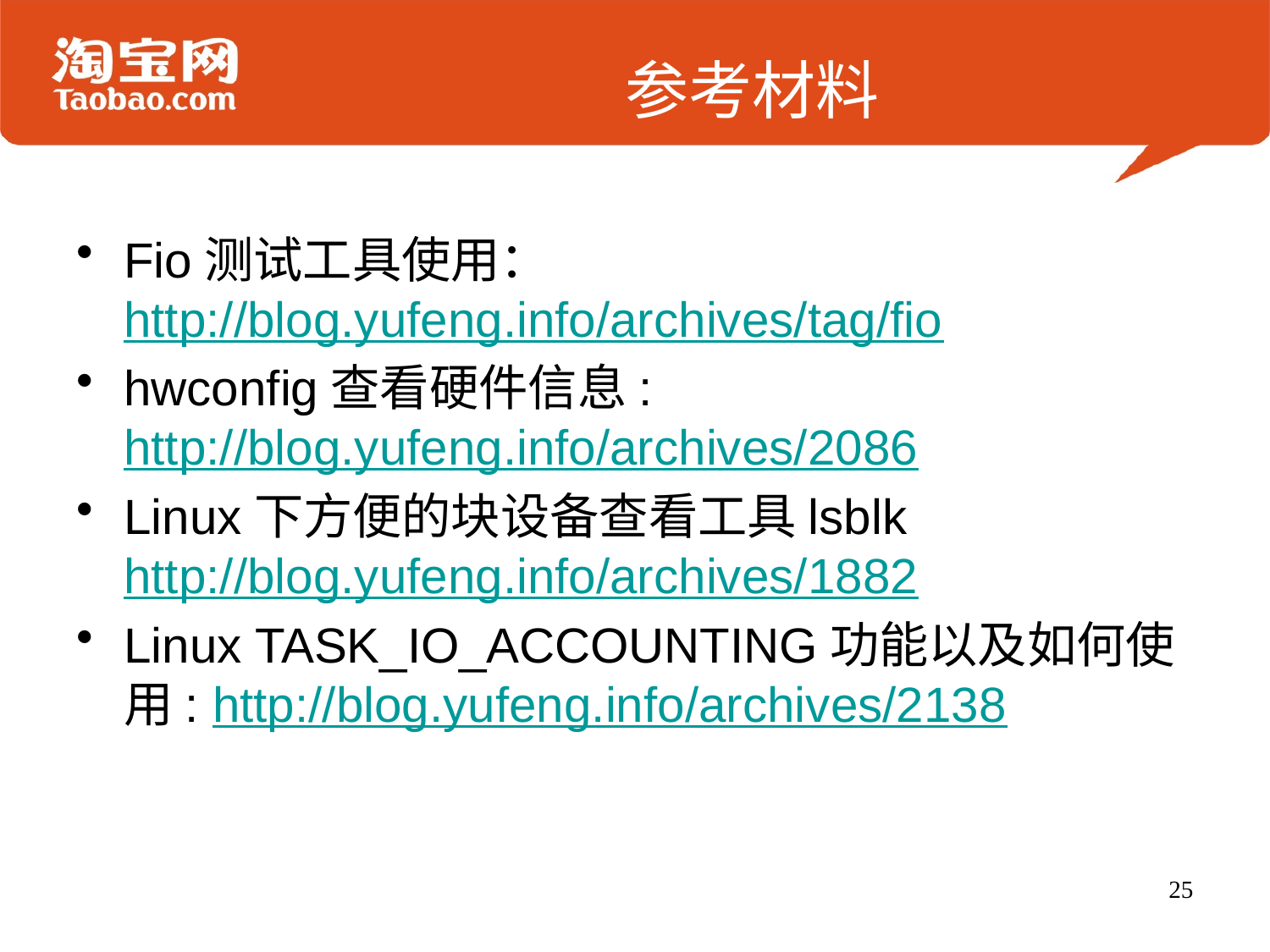

# 参考材料
Fio测试工具使用： http://blog.yufeng.info/archives/tag/fio
hwconfig查看硬件信息: http://blog.yufeng.info/archives/2086
Linux下方便的块设备查看工具lsblk http://blog.yufeng.info/archives/1882
Linux TASK_IO_ACCOUNTING功能以及如何使用: http://blog.yufeng.info/archives/2138

25